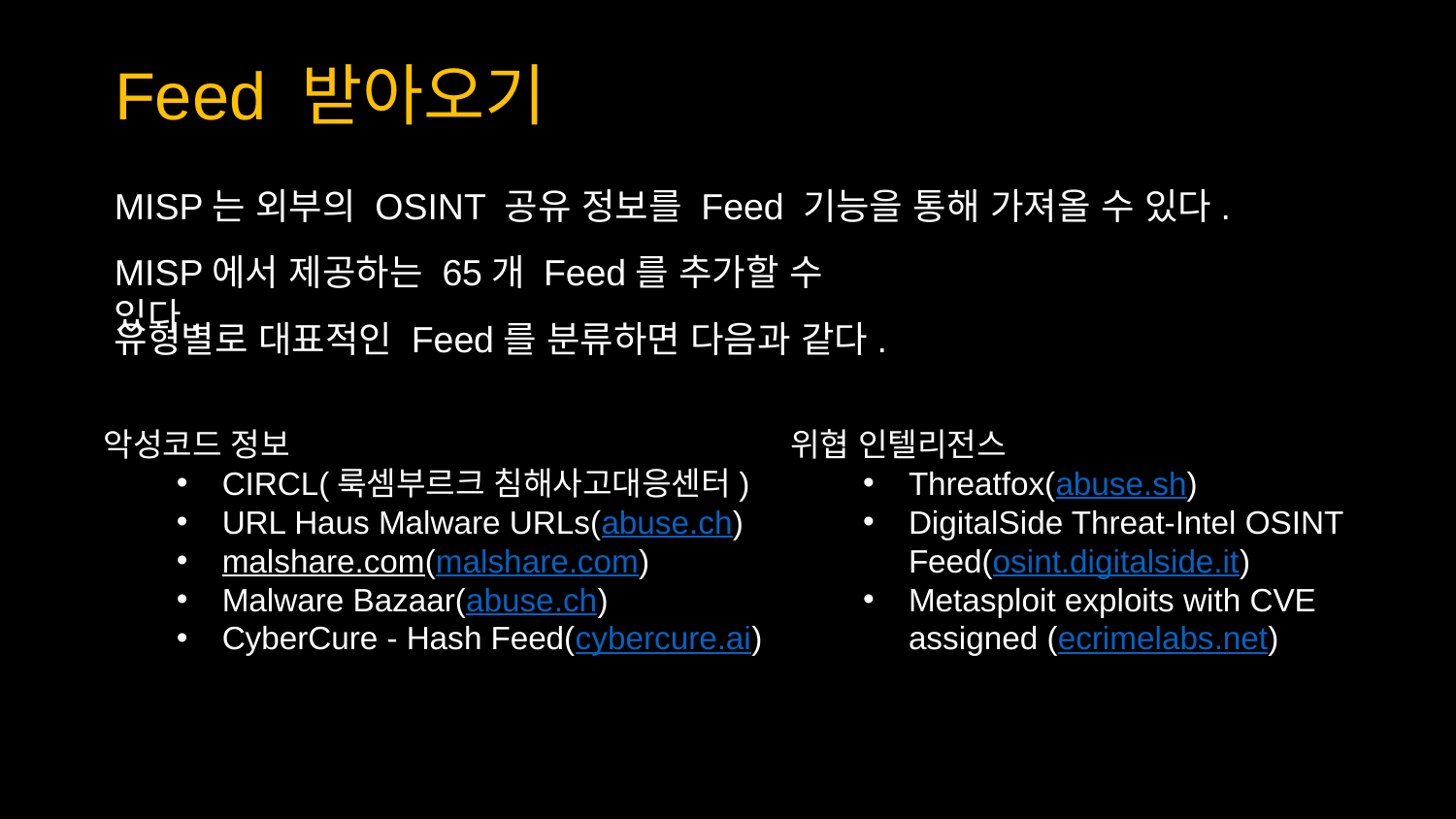

# Feed 받아오기
MISP는 외부의 OSINT 공유 정보를 Feed 기능을 통해 가져올 수 있다.
MISP에서 제공하는 65개 Feed를 추가할 수 있다.
유형별로 대표적인 Feed를 분류하면 다음과 같다.
악성코드 정보
CIRCL(룩셈부르크 침해사고대응센터)
URL Haus Malware URLs(abuse.ch)
malshare.com(malshare.com)
Malware Bazaar(abuse.ch)
CyberCure - Hash Feed(cybercure.ai)
위협 인텔리전스
Threatfox(abuse.sh)
DigitalSide Threat-Intel OSINT Feed(osint.digitalside.it)
Metasploit exploits with CVE assigned (ecrimelabs.net)